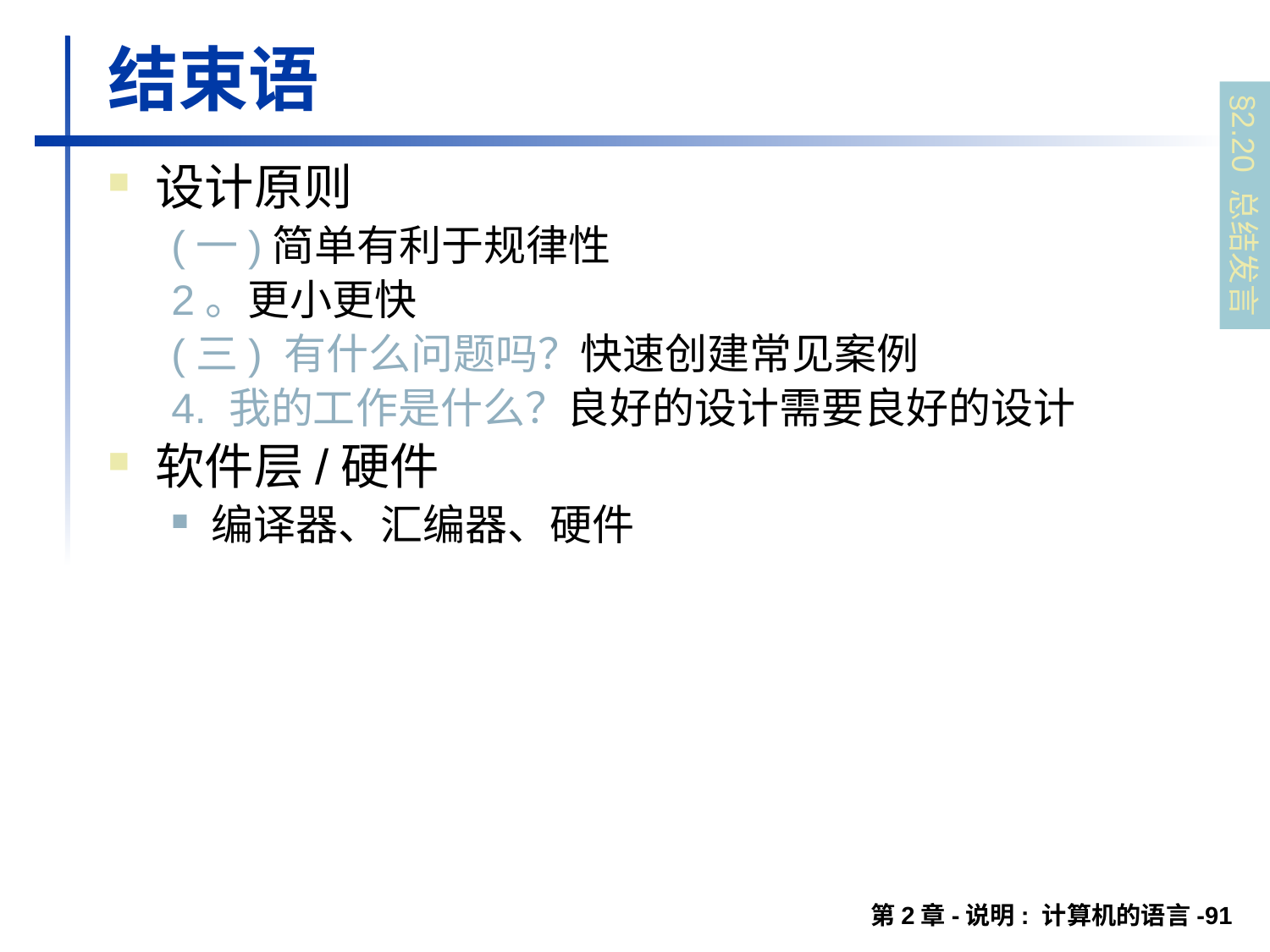

# 结束语
设计原则
(一)简单有利于规律性
2。更小更快
(三) 有什么问题吗？快速创建常见案例
4. 我的工作是什么？良好的设计需要良好的设计
软件层/硬件
编译器、汇编器、硬件
§2.20 总结发言
第2章-说明: 计算机的语言-91